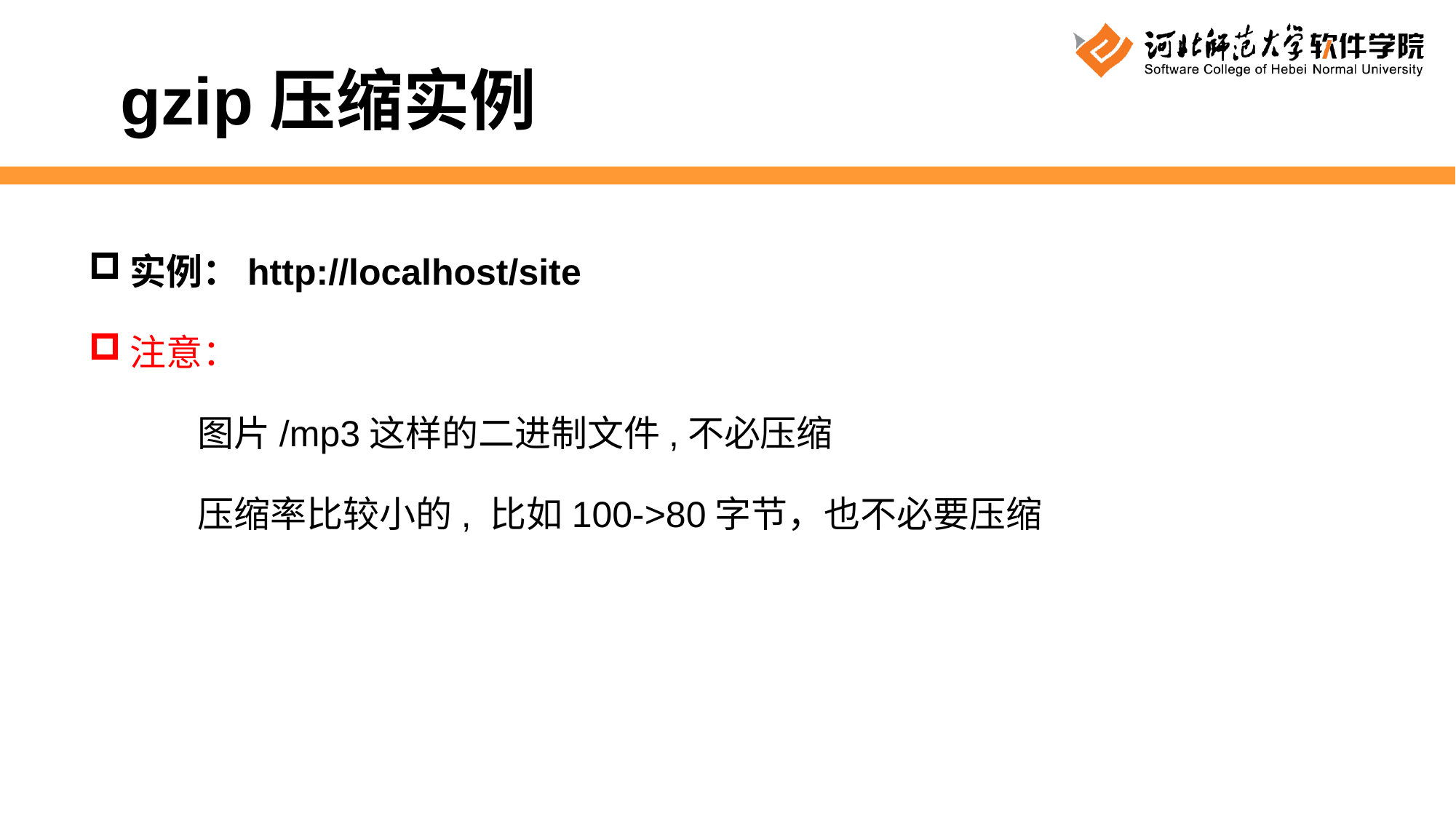

gzip压缩实例
实例：http://localhost/site
注意：
	图片/mp3这样的二进制文件,不必压缩
	压缩率比较小的, 比如100->80字节，也不必要压缩